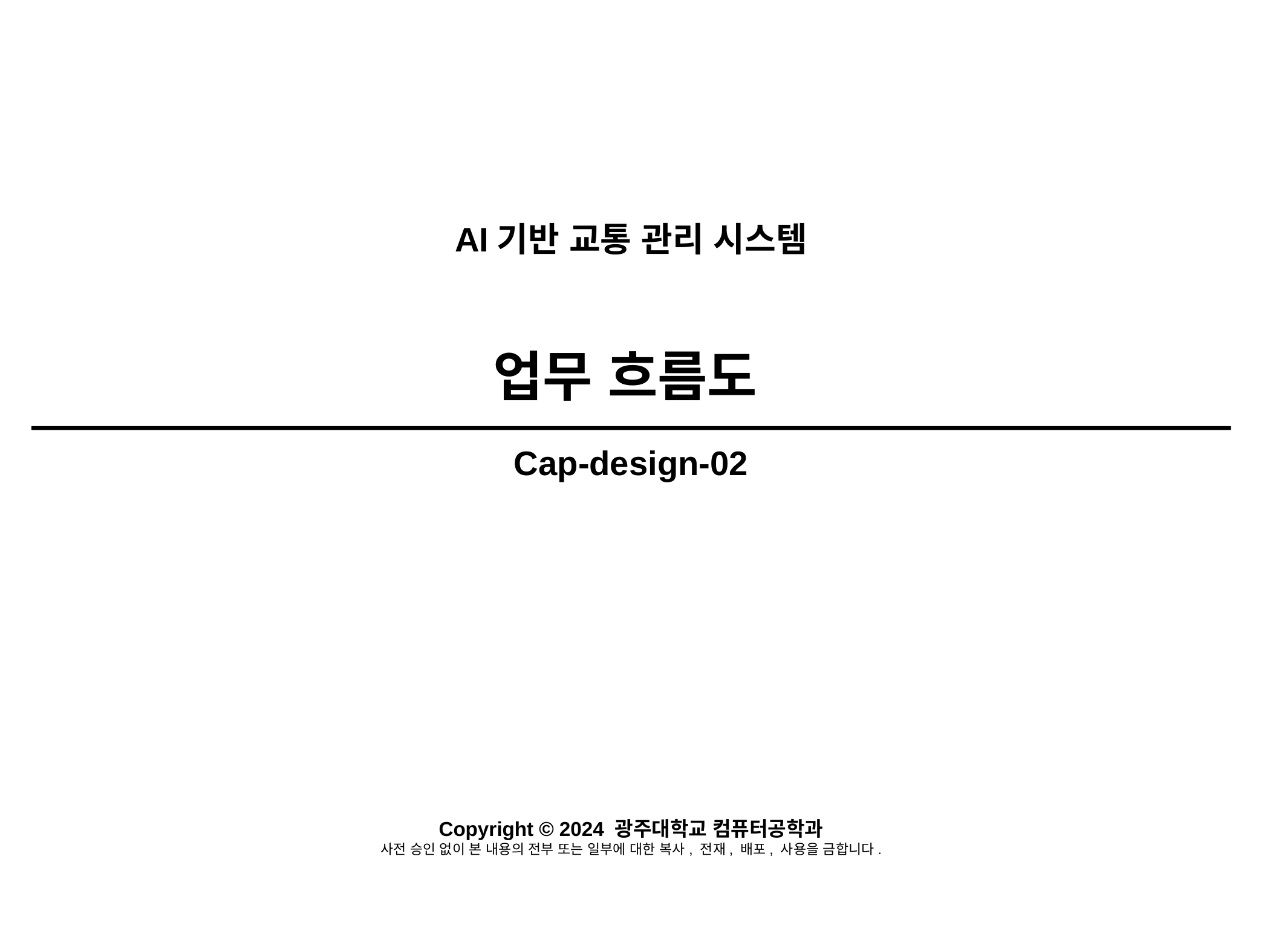

AI기반 교통 관리 시스템
업무 흐름도

Cap-design-02
Copyright © 2024 광주대학교 컴퓨터공학과
사전 승인 없이 본 내용의 전부 또는 일부에 대한 복사, 전재, 배포, 사용을 금합니다.